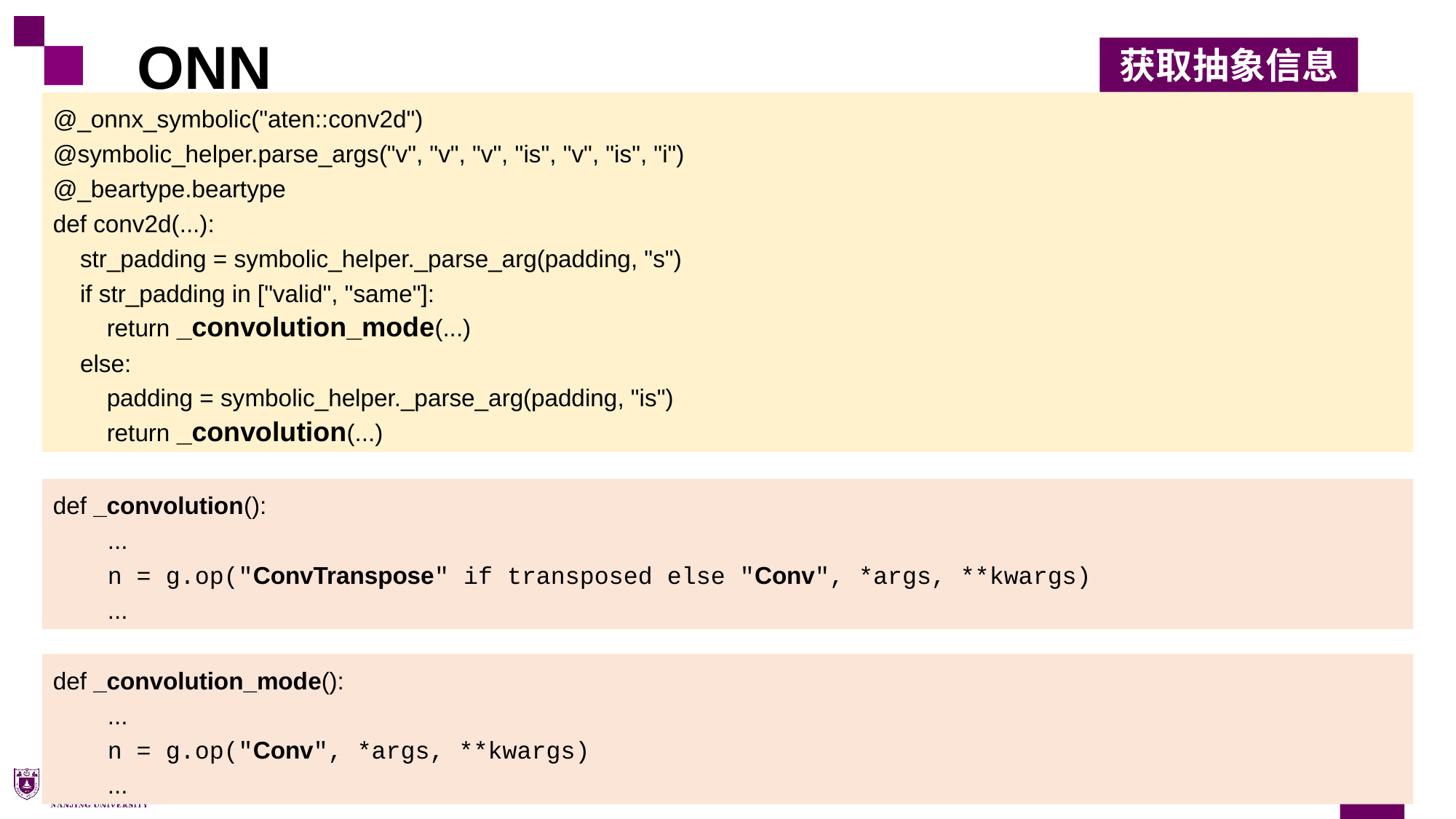

ONNX
获取抽象信息
@_onnx_symbolic("aten::conv2d")
@symbolic_helper.parse_args("v", "v", "v", "is", "v", "is", "i")
@_beartype.beartype
def conv2d(...):
    str_padding = symbolic_helper._parse_arg(padding, "s")
    if str_padding in ["valid", "same"]:
        return _convolution_mode(...)
    else:
        padding = symbolic_helper._parse_arg(padding, "is")
        return _convolution(...)
def _convolution():
...
n = g.op("ConvTranspose" if transposed else "Conv", *args, **kwargs)
...
def _convolution_mode():
...
n = g.op("Conv", *args, **kwargs)
...
4